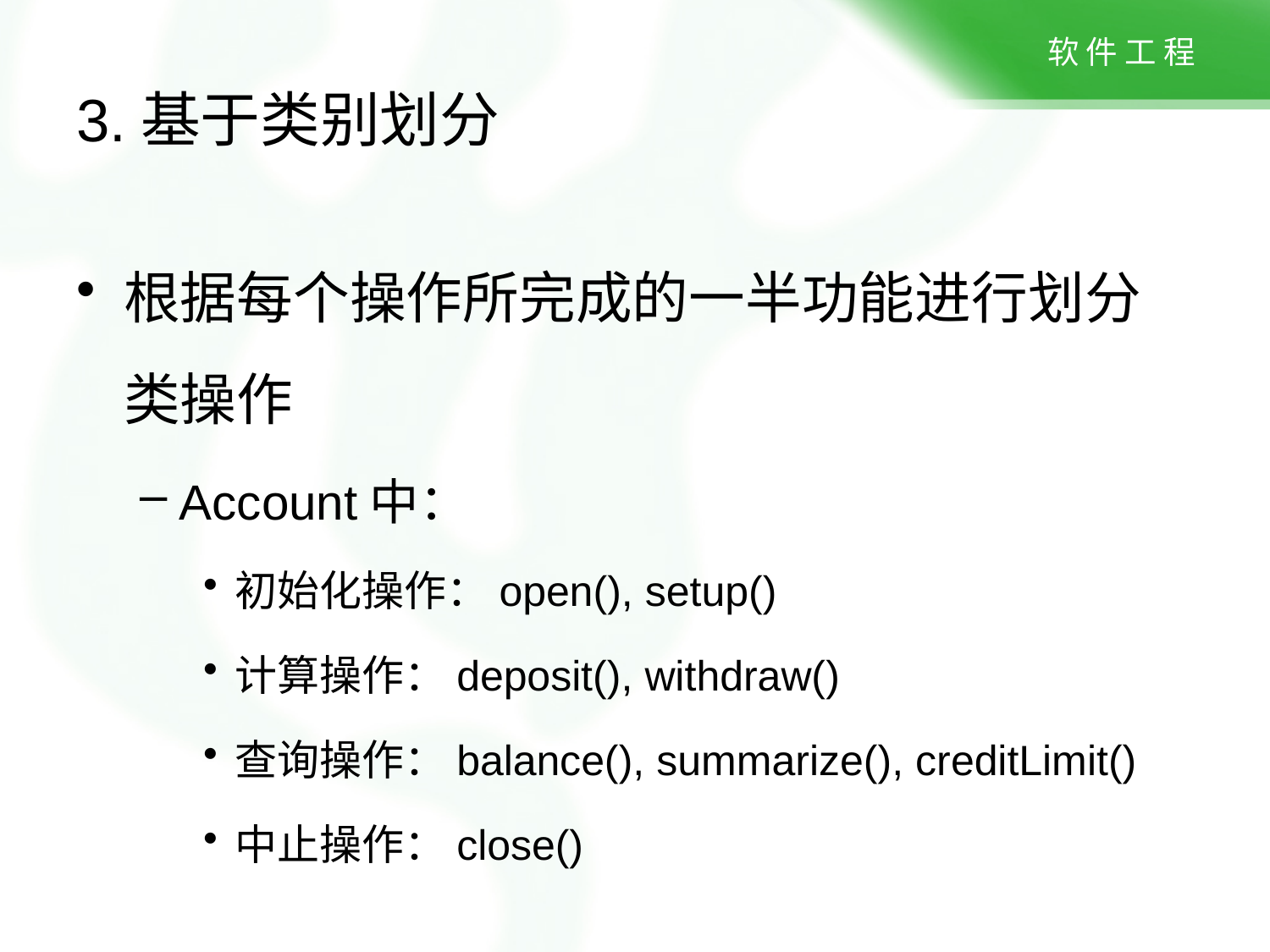

3.基于类别划分
根据每个操作所完成的一半功能进行划分类操作
Account中：
初始化操作：open(), setup()
计算操作：deposit(), withdraw()
查询操作：balance(), summarize(), creditLimit()
中止操作：close()